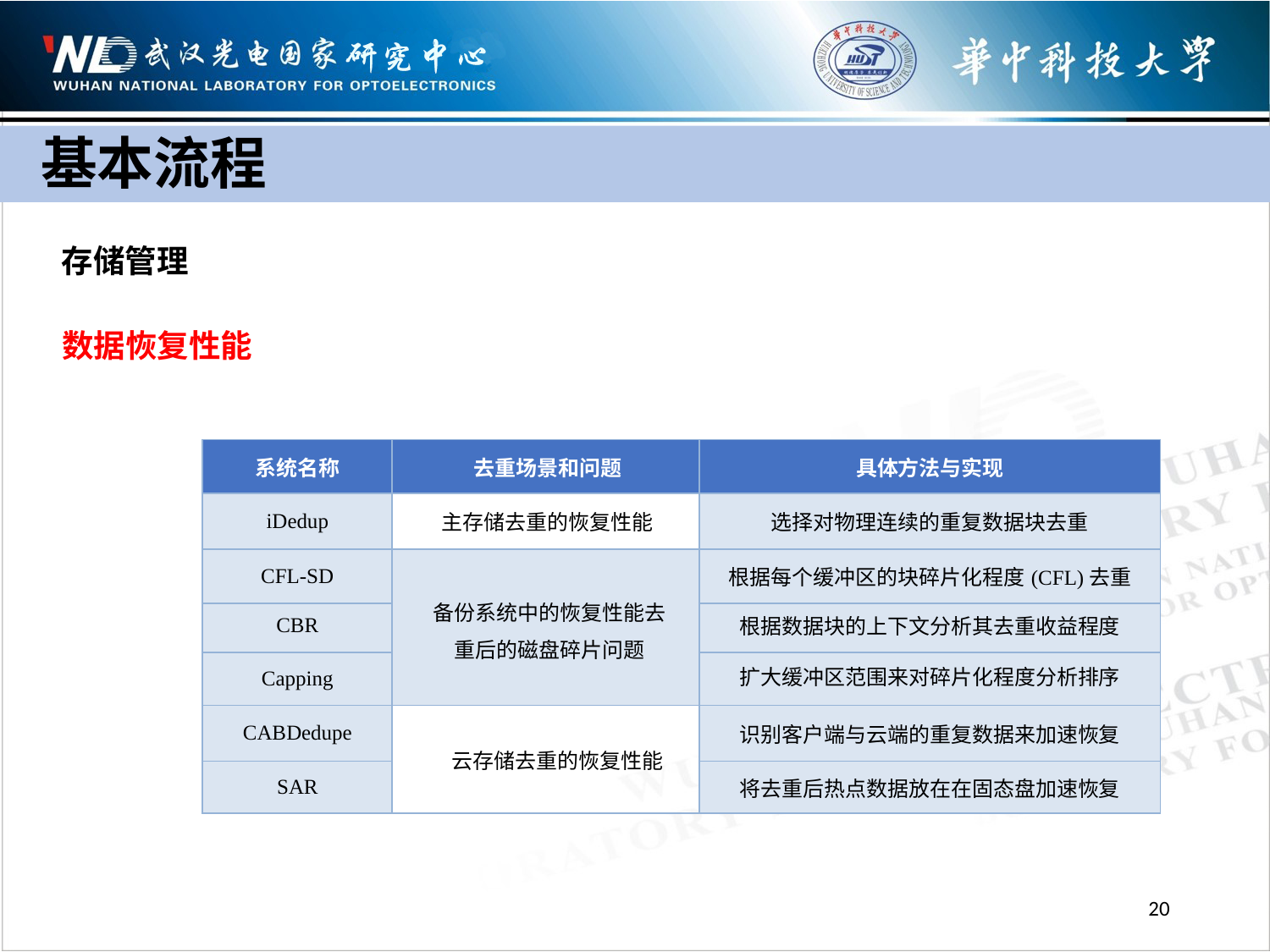

基本流程
存储管理

数据恢复性能
| 系统名称 | 去重场景和问题 | 具体方法与实现 |
| --- | --- | --- |
| iDedup | 主存储去重的恢复性能 | 选择对物理连续的重复数据块去重 |
| CFL-SD | 备份系统中的恢复性能去重后的磁盘碎片问题 | 根据每个缓冲区的块碎片化程度(CFL)去重 |
| CBR |  | 根据数据块的上下文分析其去重收益程度 |
| Capping |  | 扩大缓冲区范围来对碎片化程度分析排序 |
| CABDedupe | 云存储去重的恢复性能 | 识别客户端与云端的重复数据来加速恢复 |
| SAR |  | 将去重后热点数据放在在固态盘加速恢复 |

20